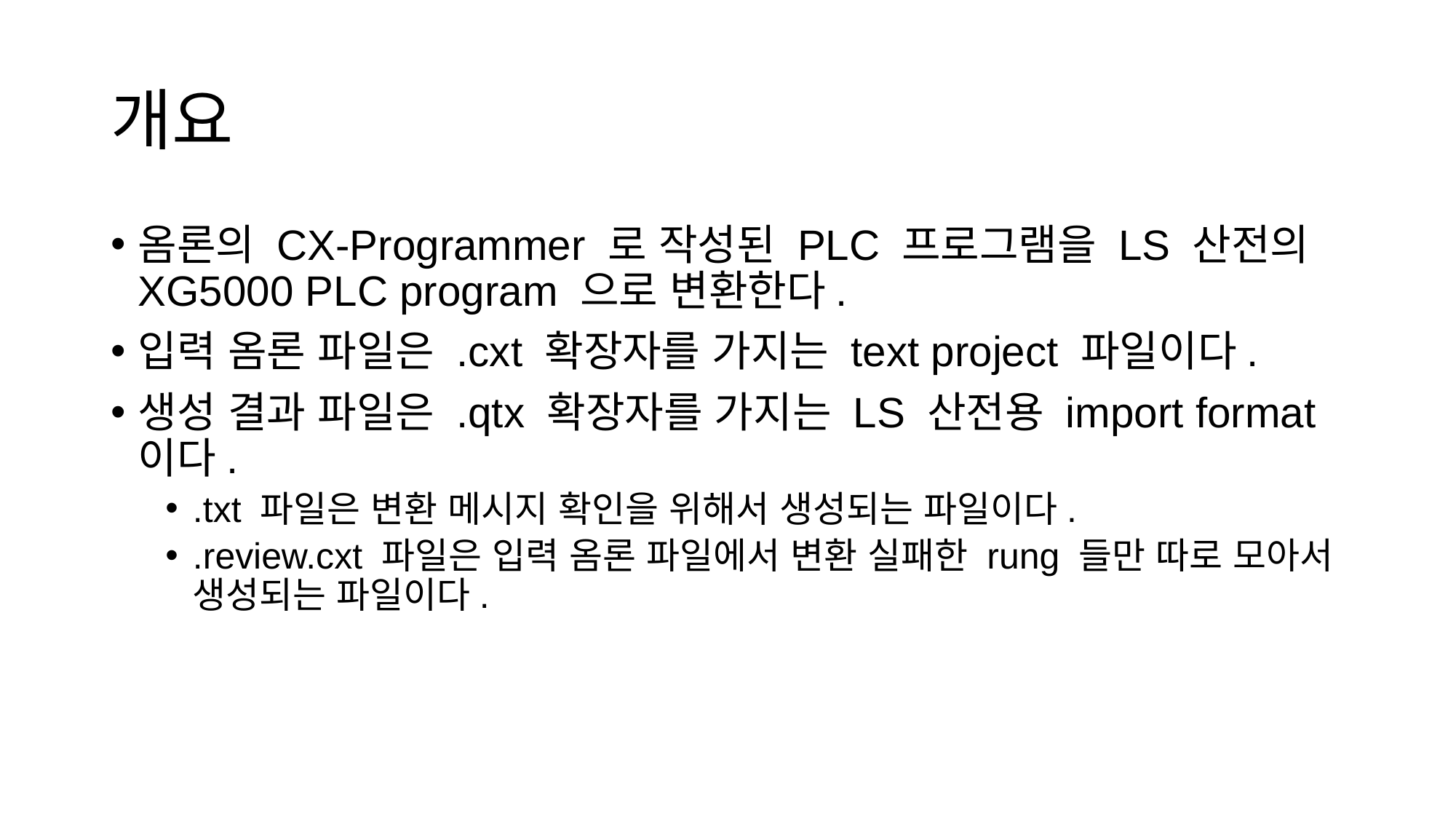

# 개요
옴론의 CX-Programmer 로 작성된 PLC 프로그램을 LS 산전의 XG5000 PLC program 으로 변환한다.
입력 옴론 파일은 .cxt 확장자를 가지는 text project 파일이다.
생성 결과 파일은 .qtx 확장자를 가지는 LS 산전용 import format 이다.
.txt 파일은 변환 메시지 확인을 위해서 생성되는 파일이다.
.review.cxt 파일은 입력 옴론 파일에서 변환 실패한 rung 들만 따로 모아서 생성되는 파일이다.